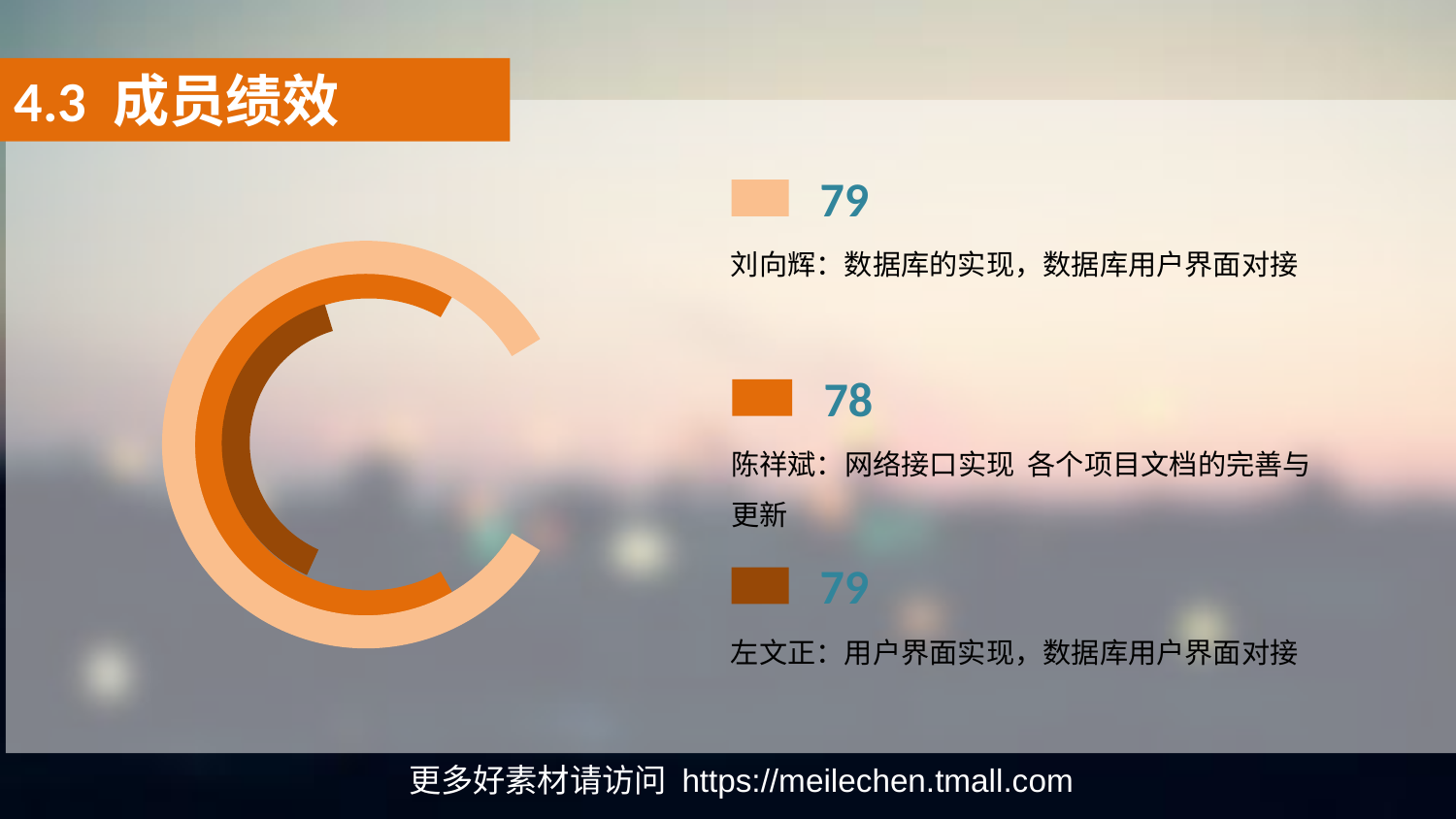

4.3 成员绩效

79

刘向辉：数据库的实现，数据库用户界面对接

78

陈祥斌：网络接口实现  各个项目文档的完善与更新
79

左文正：用户界面实现，数据库用户界面对接
 更多好素材请访问 https://meilechen.tmall.com